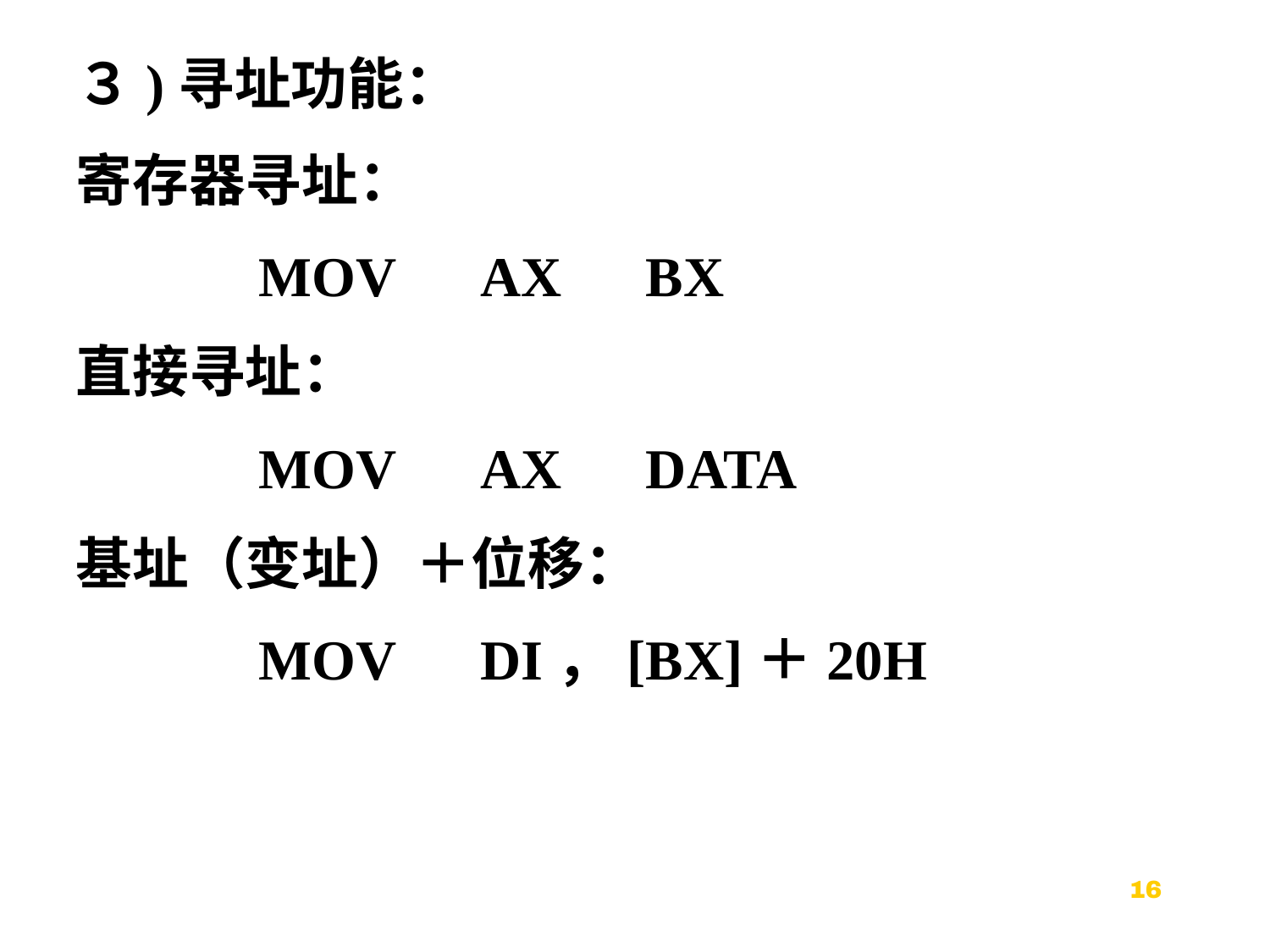

３)寻址功能：
寄存器寻址：
　　　MOV　AX　BX
直接寻址：
　　　MOV　AX　DATA
基址（变址）＋位移：
　　　MOV　DI，[BX]＋20H

16